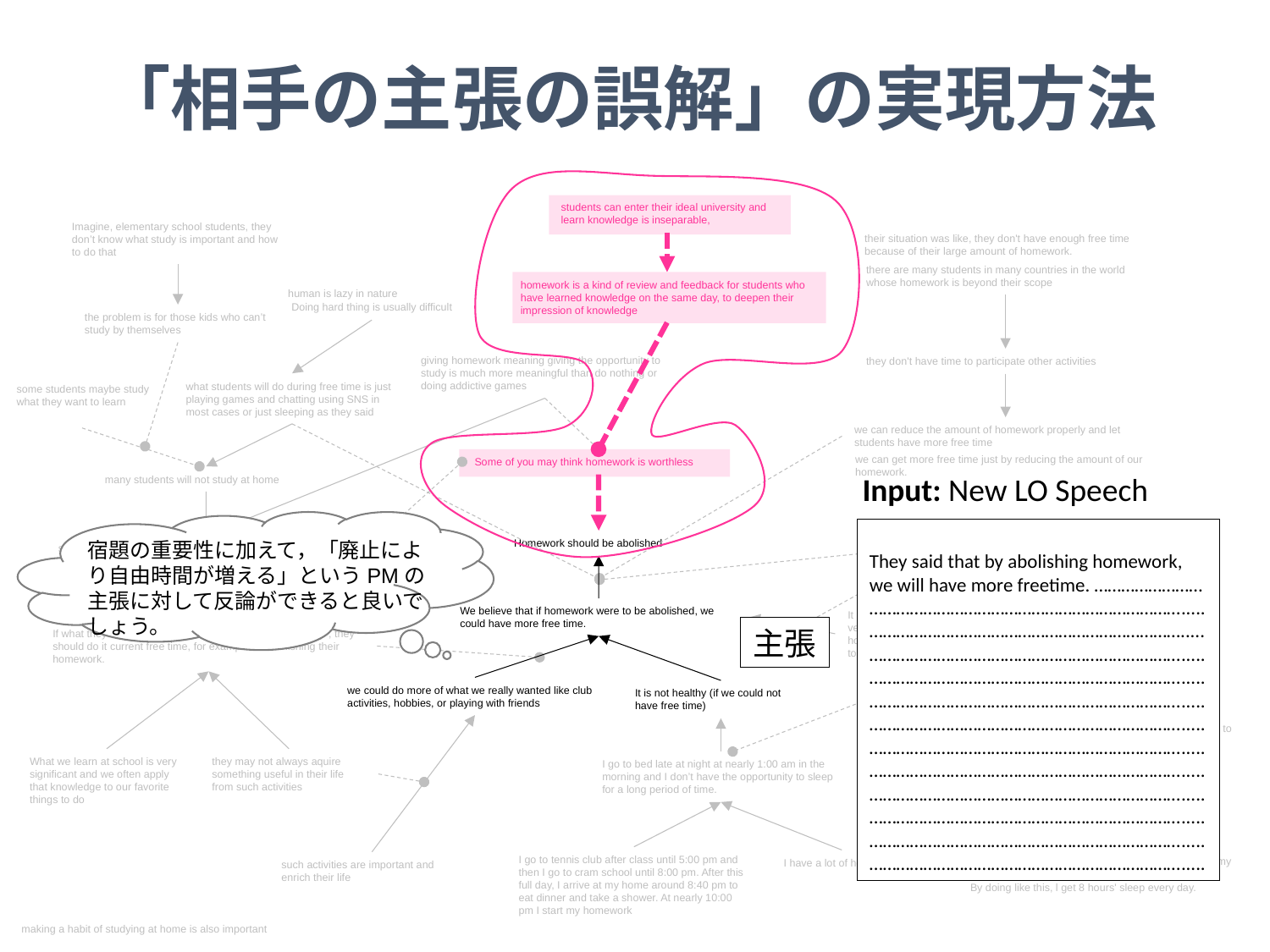

# 「相手の主張の誤解」の実現方法

students can enter their ideal university and learn knowledge is inseparable,

Imagine, elementary school students, they don’t know what study is important and how to do that
their situation was like, they don't have enough free time because of their large amount of homework.
there are many students in many countries in the world whose homework is beyond their scope

homework is a kind of review and feedback for students who have learned knowledge on the same day, to deepen their impression of knowledge
human is lazy in nature
Doing hard thing is usually difficult
the problem is for those kids who can’t study by themselves
giving homework meaning giving the opportunity to study is much more meaningful than do nothing or doing addictive games
they don't have time to participate other activities
what students will do during free time is just playing games and chatting using SNS in most cases or just sleeping as they said
some students maybe study what they want to learn
we can reduce the amount of homework properly and let students have more free time
we can get more free time just by reducing the amount of our homework.

Some of you may think homework is worthless
Input: New LO Speech
many students will not study at home

We should make use of small pocket of time
they can study efficiently
Even if we have a lot of homework, we can make time by doing it efficiently.

They said that by abolishing homework, we will have more freetime. ……………………
……………………………………………………………..... …………………………………………………………….....
…………………………………………………………….....
…………………………………………………………….....
…………………………………………………………….....
…………………………………………………………….....
…………………………………………………………….....
…………………………………………………………….....
…………………………………………………………….....
…………………………………………………………….....
…………………………………………………………….....
…………………………………………………………….....
Homework should be abolished
宿題の重要性に加えて，「廃止により自由時間が増える」というPMの主張に対して反論ができると良いでしょう。
some instructions such as homework is very important
We believe that if homework were to be abolished, we could have more free time.
It is true that we are very busy and homework is burden to us
the most important work for students is study
If what they really want to do is such a "less useful activity", they should do it current free time, for example after finishing their homework.
主張
we could do more of what we really wanted like club activities, hobbies, or playing with friends
That means that homework doesn't affect our sleep time.
It is not healthy (if we could not have free time)
having a different viewpoint it is a chance to acquire the way of time management
What we learn at school is very significant and we often apply that knowledge to our favorite things to do
they may not always aquire something useful in their life from such activities
I go to bed late at night at nearly 1:00 am in the morning and I don’t have the opportunity to sleep for a long period of time.
being aware that "when they finish thier homework, they can do what they want to do", they can concentrate on their homework to finish it quickly
I go to tennis club after class until 5:00 pm and then I go to cram school until 8:00 pm. After this full day, I arrive at my home around 8:40 pm to eat dinner and take a shower. At nearly 10:00 pm I start my homework
For example, I have extra class after school, so I do my homework at school during the brake time.
I have a lot of homework
such activities are important and enrich their life
By doing like this, l get 8 hours' sleep every day.
making a habit of studying at home is also important